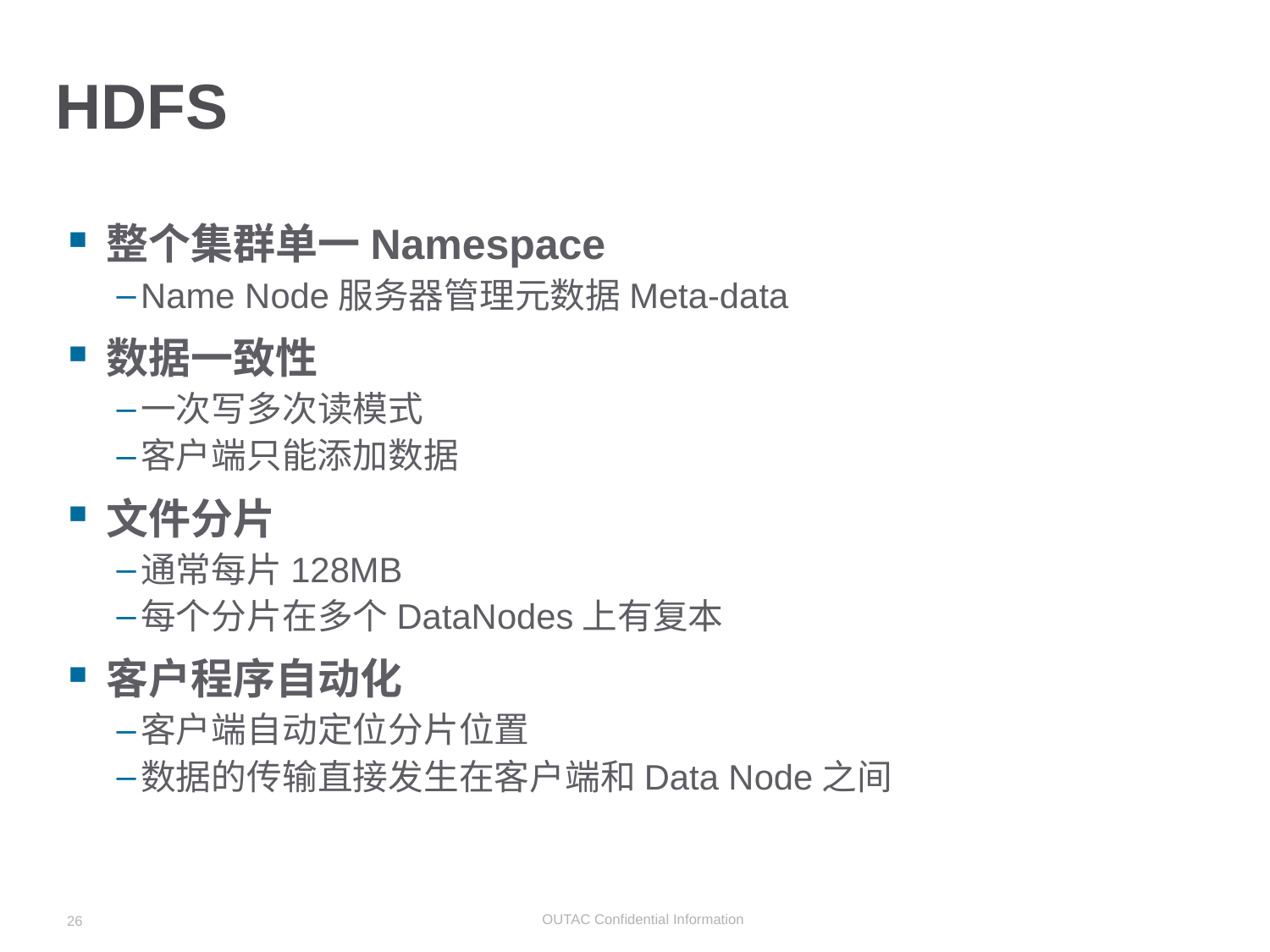

# HDFS
整个集群单一Namespace
Name Node服务器管理元数据Meta-data
数据一致性
一次写多次读模式
客户端只能添加数据
文件分片
通常每片128MB
每个分片在多个DataNodes上有复本
客户程序自动化
客户端自动定位分片位置
数据的传输直接发生在客户端和Data Node之间
26